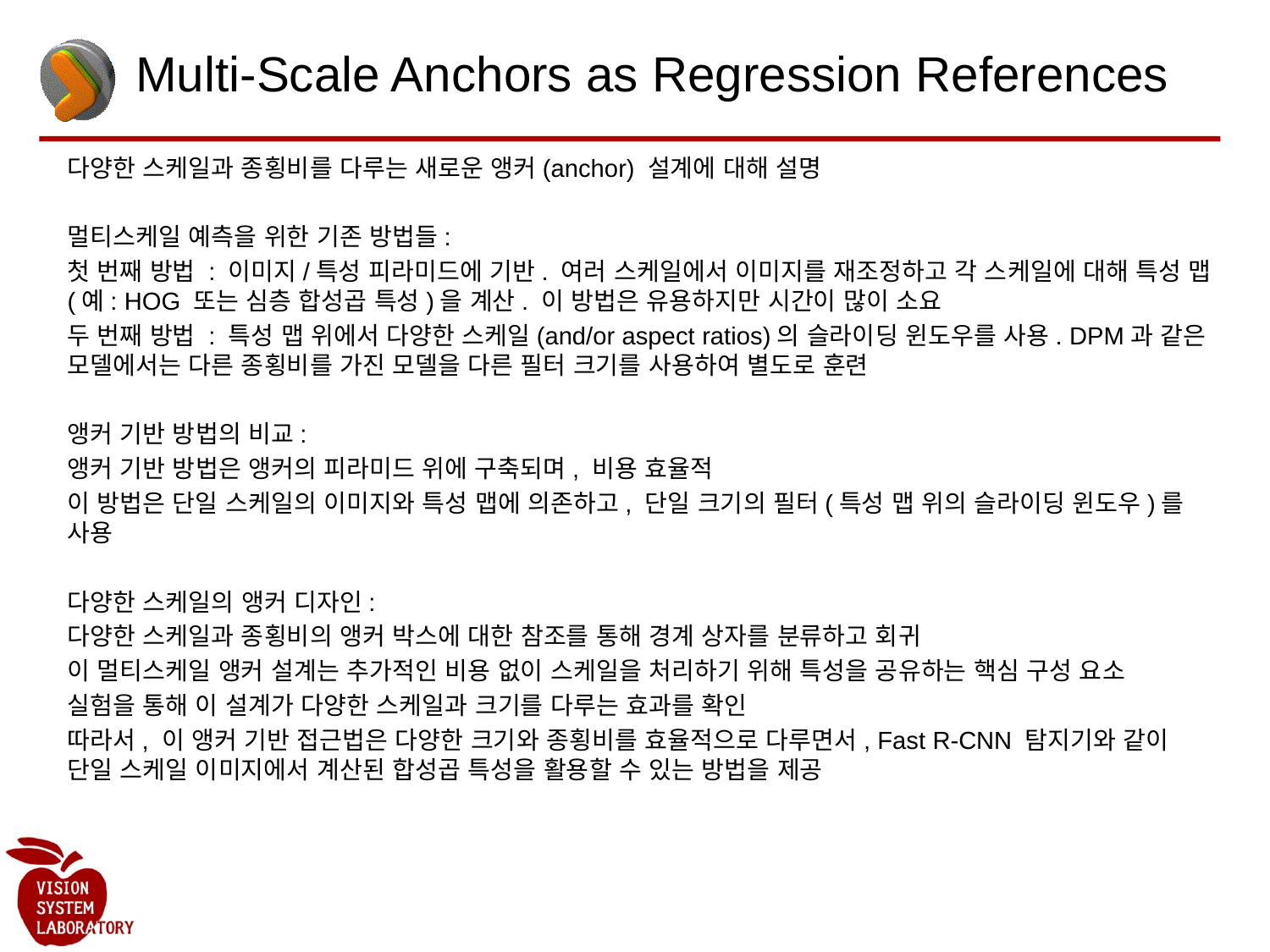

# Multi-Scale Anchors as Regression References
다양한 스케일과 종횡비를 다루는 새로운 앵커(anchor) 설계에 대해 설명

멀티스케일 예측을 위한 기존 방법들:
첫 번째 방법 : 이미지/특성 피라미드에 기반. 여러 스케일에서 이미지를 재조정하고 각 스케일에 대해 특성 맵(예: HOG 또는 심층 합성곱 특성)을 계산. 이 방법은 유용하지만 시간이 많이 소요
두 번째 방법 : 특성 맵 위에서 다양한 스케일(and/or aspect ratios)의 슬라이딩 윈도우를 사용. DPM과 같은 모델에서는 다른 종횡비를 가진 모델을 다른 필터 크기를 사용하여 별도로 훈련

앵커 기반 방법의 비교:
앵커 기반 방법은 앵커의 피라미드 위에 구축되며, 비용 효율적
이 방법은 단일 스케일의 이미지와 특성 맵에 의존하고, 단일 크기의 필터(특성 맵 위의 슬라이딩 윈도우)를 사용

다양한 스케일의 앵커 디자인:
다양한 스케일과 종횡비의 앵커 박스에 대한 참조를 통해 경계 상자를 분류하고 회귀
이 멀티스케일 앵커 설계는 추가적인 비용 없이 스케일을 처리하기 위해 특성을 공유하는 핵심 구성 요소
실험을 통해 이 설계가 다양한 스케일과 크기를 다루는 효과를 확인
따라서, 이 앵커 기반 접근법은 다양한 크기와 종횡비를 효율적으로 다루면서, Fast R-CNN 탐지기와 같이 단일 스케일 이미지에서 계산된 합성곱 특성을 활용할 수 있는 방법을 제공